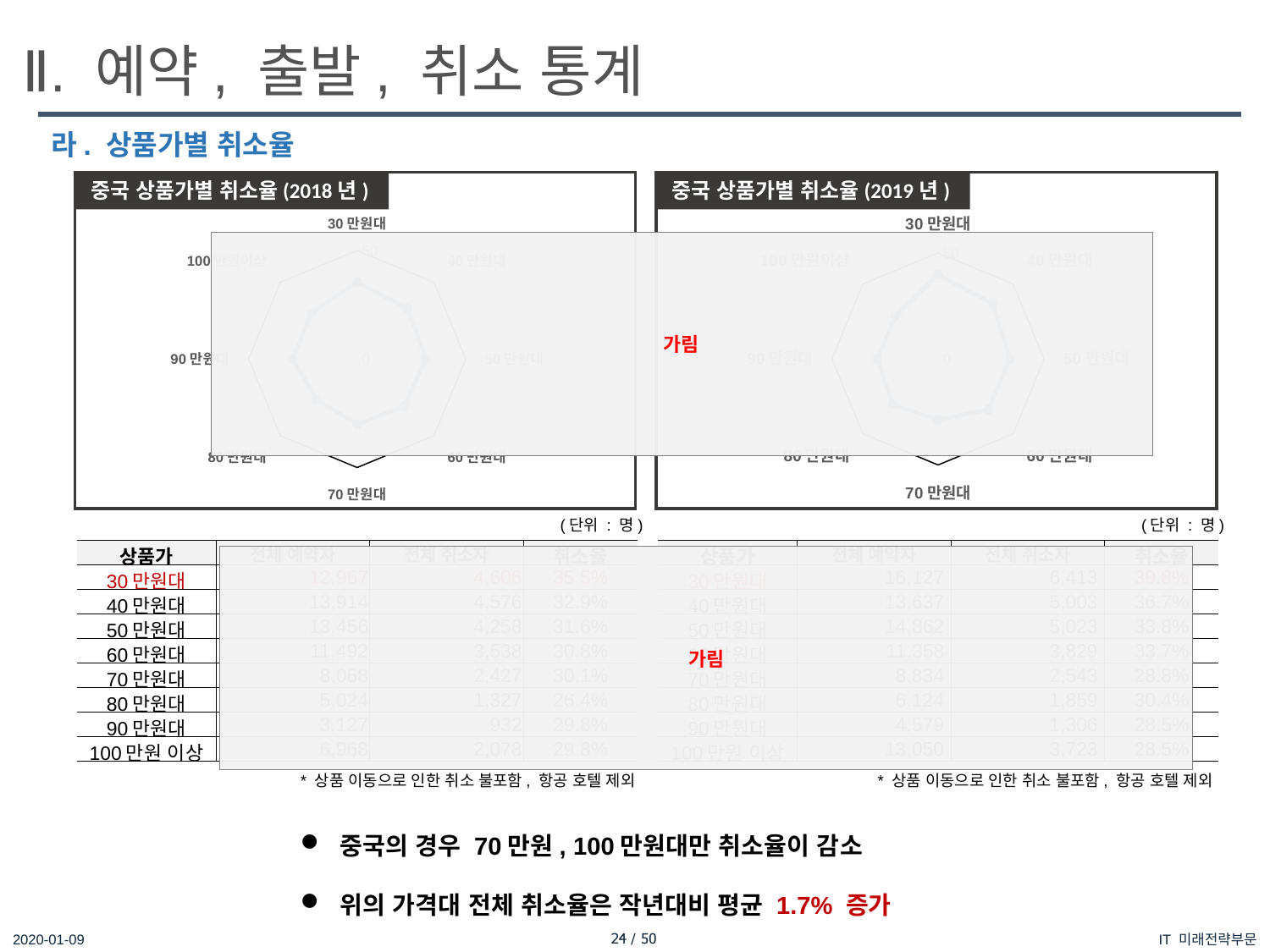

Ⅱ. 예약, 출발, 취소 통계
라. 상품가별 취소율
중국 상품가별 취소율(2018년)
중국 상품가별 취소율(2019년)

### Chart

| Category |  |
|---|---|
| 30만원대 | 39.76561046691 |
| 40만원대 | 36.68695460878 |
| 50만원대 | 33.79760462925 |
| 60만원대 | 33.71192111287 |
| 70만원대 | 28.78650667874 |
| 80만원대 | 30.35597648595 |
| 90만원대 | 28.52151124699 |
| 100만원이상 | 28.52873563218 |

### Chart

| Category |  |
|---|---|
| 30만원대 | 35.51545994294 |
| 40만원대 | 32.88773896794 |
| 50만원대 | 31.64387633769 |
| 60만원대 | 30.78663418029 |
| 70만원대 | 30.08180466038 |
| 80만원대 | 26.4132165605 |
| 90만원대 | 29.80492484809 |
| 100만원이상 | 29.82204362801 |
가림
(단위 : 명)
(단위 : 명)
| 상품가 | 전체 예약자 | 전체 취소자 | 취소율 |
| --- | --- | --- | --- |
| 30만원대 | 12,967 | 4,606 | 35.5% |
| 40만원대 | 13,914 | 4,576 | 32.9% |
| 50만원대 | 13,456 | 4,258 | 31.6% |
| 60만원대 | 11,492 | 3,538 | 30.8% |
| 70만원대 | 8,068 | 2,427 | 30.1% |
| 80만원대 | 5,024 | 1,327 | 26.4% |
| 90만원대 | 3,127 | 932 | 29.8% |
| 100만원 이상 | 6,968 | 2,078 | 29.8% |
| 상품가 | 전체 예약자 | 전체 취소자 | 취소율 |
| --- | --- | --- | --- |
| 30만원대 | 16,127 | 6,413 | 39.8% |
| 40만원대 | 13,637 | 5,003 | 36.7% |
| 50만원대 | 14,862 | 5,023 | 33.8% |
| 60만원대 | 11,358 | 3,829 | 33.7% |
| 70만원대 | 8,834 | 2,543 | 28.8% |
| 80만원대 | 6,124 | 1,859 | 30.4% |
| 90만원대 | 4,579 | 1,306 | 28.5% |
| 100만원 이상 | 13,050 | 3,723 | 28.5% |
가림
* 상품 이동으로 인한 취소 불포함, 항공 호텔 제외
* 상품 이동으로 인한 취소 불포함, 항공 호텔 제외
중국의 경우 70만원, 100만원대만 취소율이 감소
위의 가격대 전체 취소율은 작년대비 평균 1.7% 증가
24 / 50
IT 미래전략부문
2020-01-09